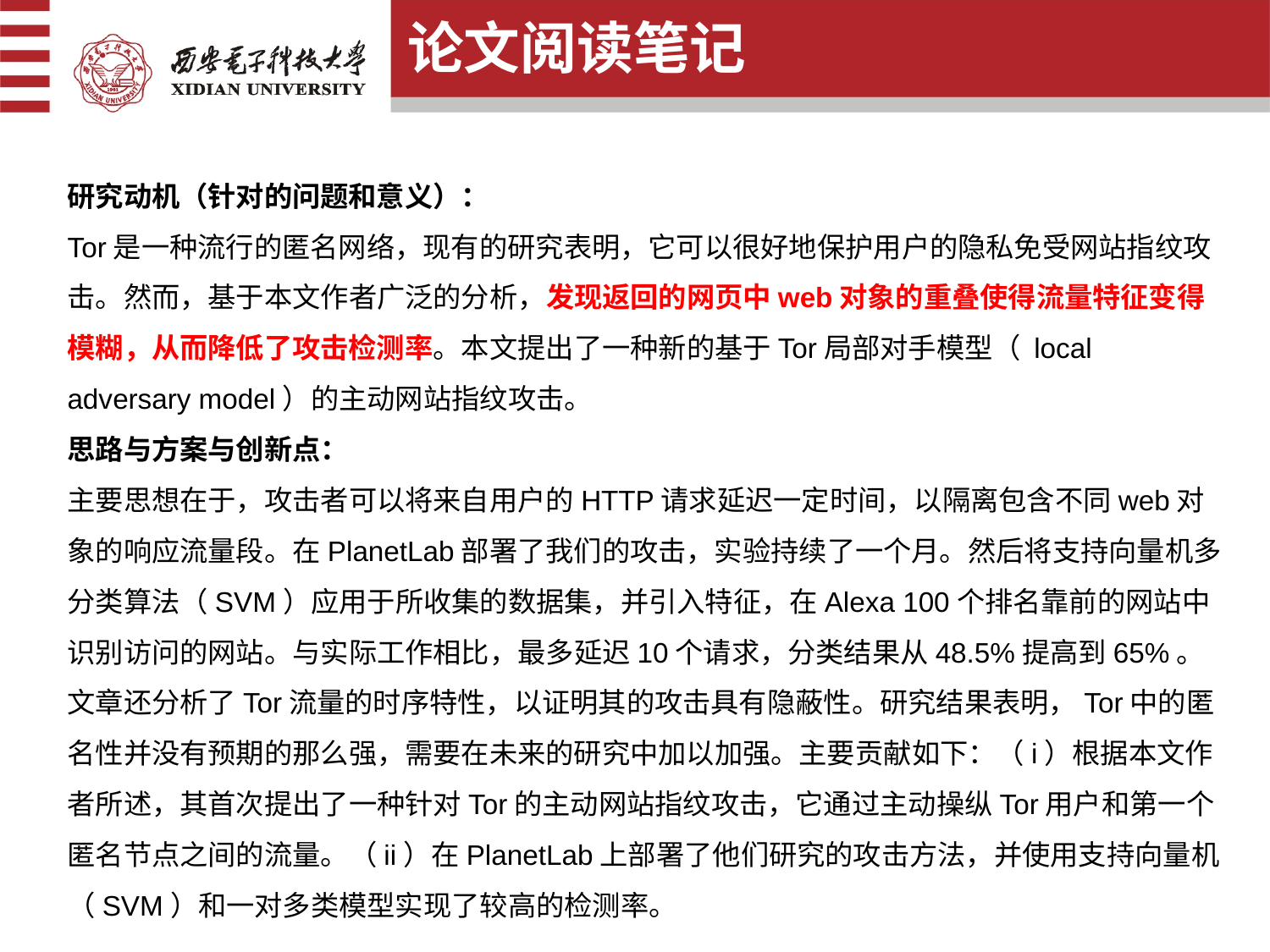

论文阅读笔记
研究动机（针对的问题和意义）：
Tor是一种流行的匿名网络，现有的研究表明，它可以很好地保护用户的隐私免受网站指纹攻击。然而，基于本文作者广泛的分析，发现返回的网页中web对象的重叠使得流量特征变得模糊，从而降低了攻击检测率。本文提出了一种新的基于Tor局部对手模型（ local adversary model）的主动网站指纹攻击。
思路与方案与创新点：
主要思想在于，攻击者可以将来自用户的HTTP请求延迟一定时间，以隔离包含不同web对象的响应流量段。在PlanetLab部署了我们的攻击，实验持续了一个月。然后将支持向量机多分类算法（SVM）应用于所收集的数据集，并引入特征，在Alexa 100个排名靠前的网站中识别访问的网站。与实际工作相比，最多延迟10个请求，分类结果从48.5%提高到65%。文章还分析了Tor流量的时序特性，以证明其的攻击具有隐蔽性。研究结果表明，Tor中的匿名性并没有预期的那么强，需要在未来的研究中加以加强。主要贡献如下：（i）根据本文作者所述，其首次提出了一种针对Tor的主动网站指纹攻击，它通过主动操纵Tor用户和第一个匿名节点之间的流量。（ii）在PlanetLab上部署了他们研究的攻击方法，并使用支持向量机（SVM）和一对多类模型实现了较高的检测率。